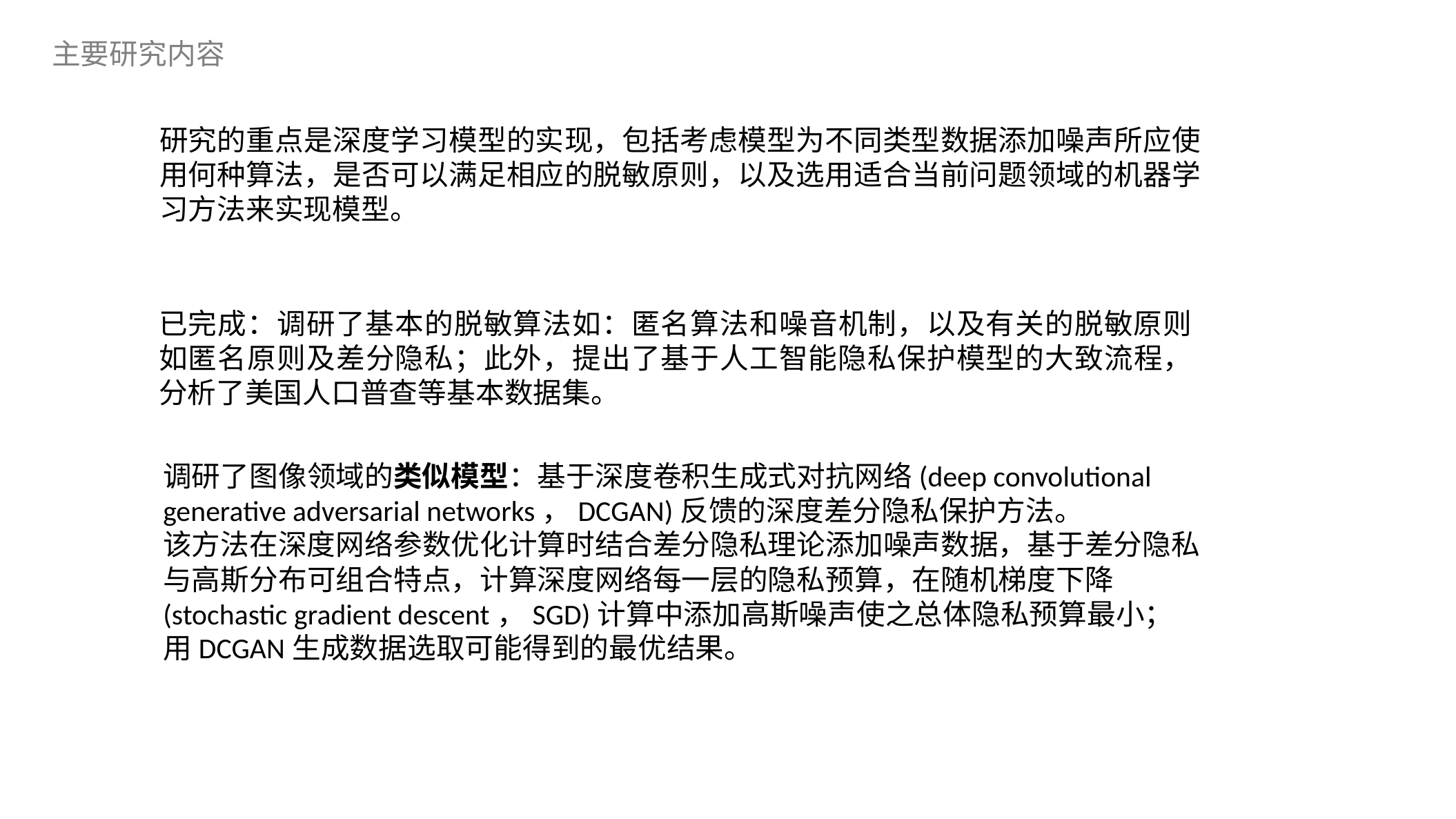

主要研究内容
研究的重点是深度学习模型的实现，包括考虑模型为不同类型数据添加噪声所应使用何种算法，是否可以满足相应的脱敏原则，以及选用适合当前问题领域的机器学习方法来实现模型。

已完成：调研了基本的脱敏算法如：匿名算法和噪音机制，以及有关的脱敏原则如匿名原则及差分隐私；此外，提出了基于人工智能隐私保护模型的大致流程，分析了美国人口普查等基本数据集。
调研了图像领域的类似模型：基于深度卷积生成式对抗网络(deep convolutional generative adversarial networks，DCGAN)反馈的深度差分隐私保护方法。
该方法在深度网络参数优化计算时结合差分隐私理论添加噪声数据，基于差分隐私与高斯分布可组合特点，计算深度网络每一层的隐私预算，在随机梯度下降(stochastic gradient descent，SGD)计算中添加高斯噪声使之总体隐私预算最小；用DCGAN生成数据选取可能得到的最优结果。